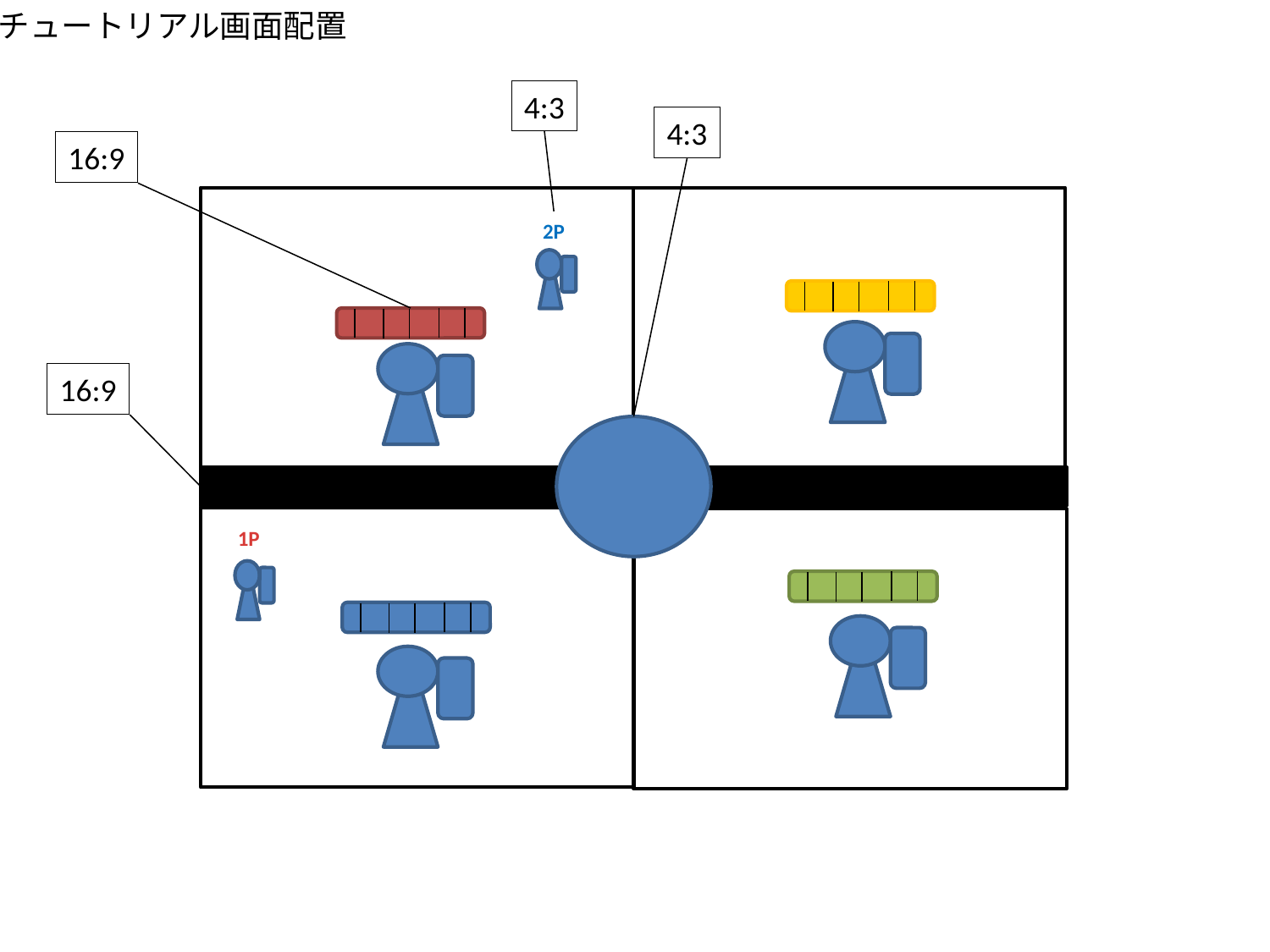

チュートリアル画面配置
4:3
4:3
16:9

2P

16:9

1P